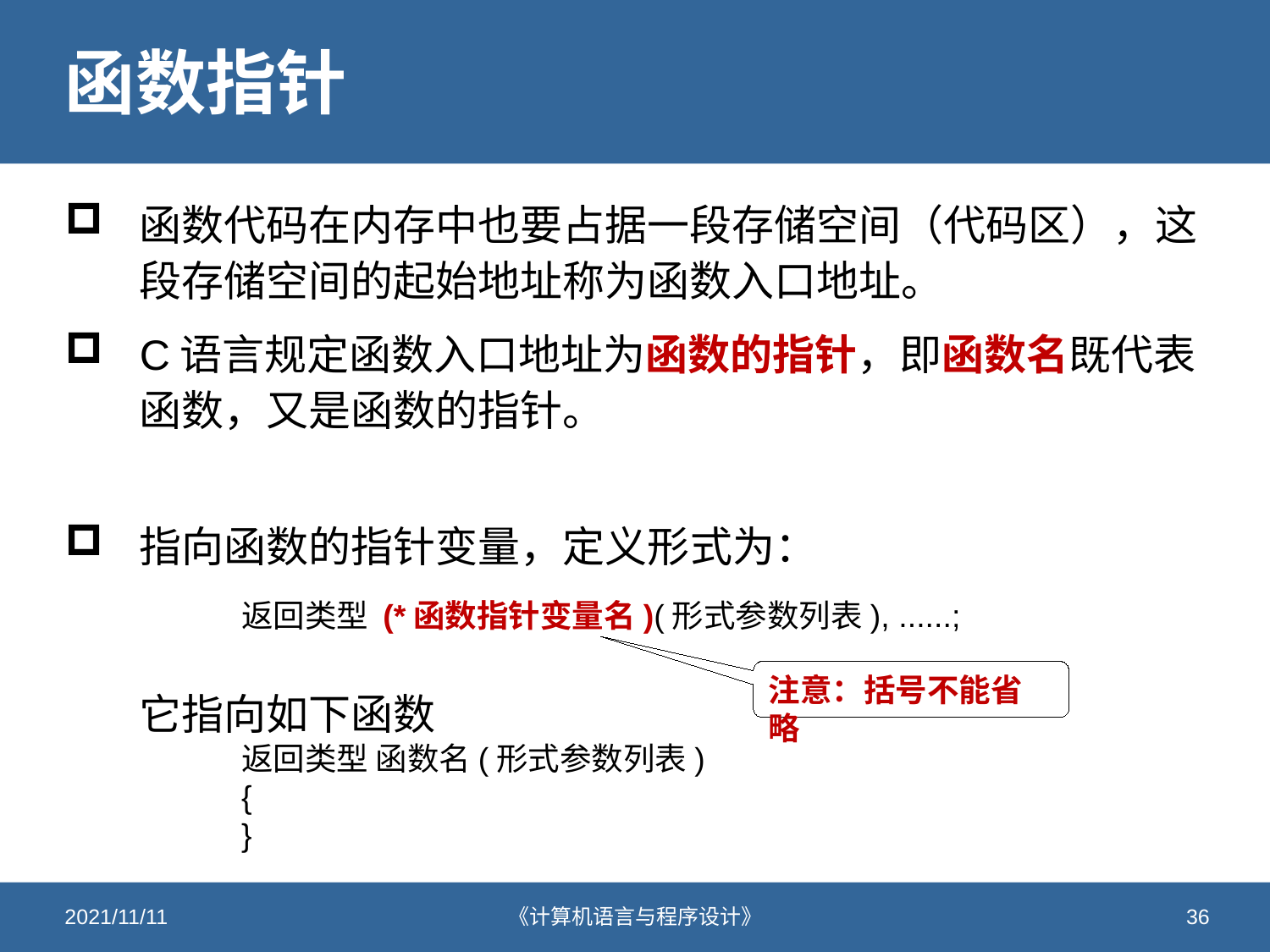

# 函数指针
函数代码在内存中也要占据一段存储空间（代码区），这段存储空间的起始地址称为函数入口地址。
C语言规定函数入口地址为函数的指针，即函数名既代表函数，又是函数的指针。

指向函数的指针变量，定义形式为：
它指向如下函数
返回类型 (*函数指针变量名)(形式参数列表), ......;
注意：括号不能省略
返回类型 函数名(形式参数列表)
{
}
2021/11/11
《计算机语言与程序设计》
36